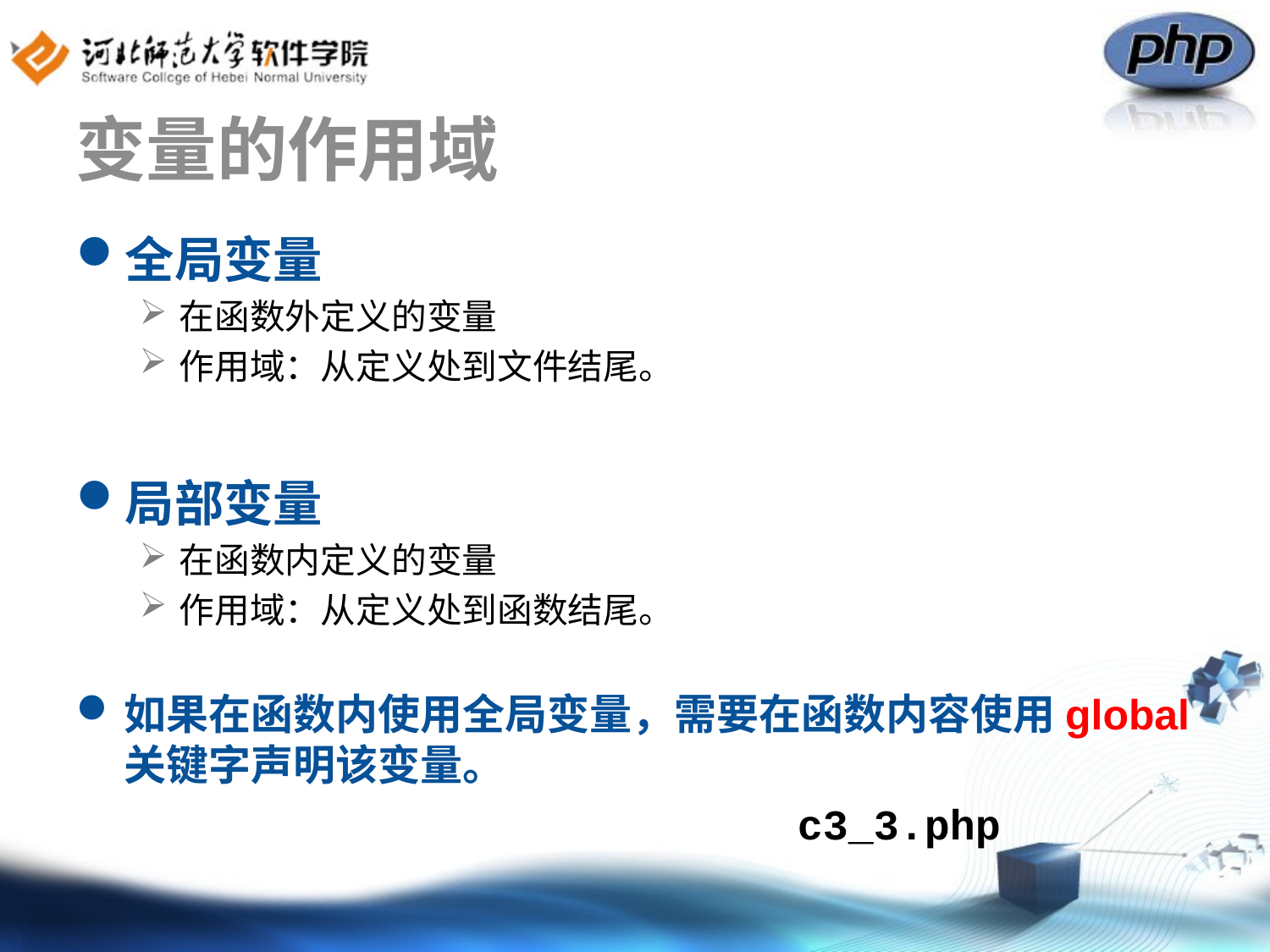

# 变量的作用域
全局变量
在函数外定义的变量
作用域：从定义处到文件结尾。

局部变量
在函数内定义的变量
作用域：从定义处到函数结尾。

如果在函数内使用全局变量，需要在函数内容使用global关键字声明该变量。

c3_3.php